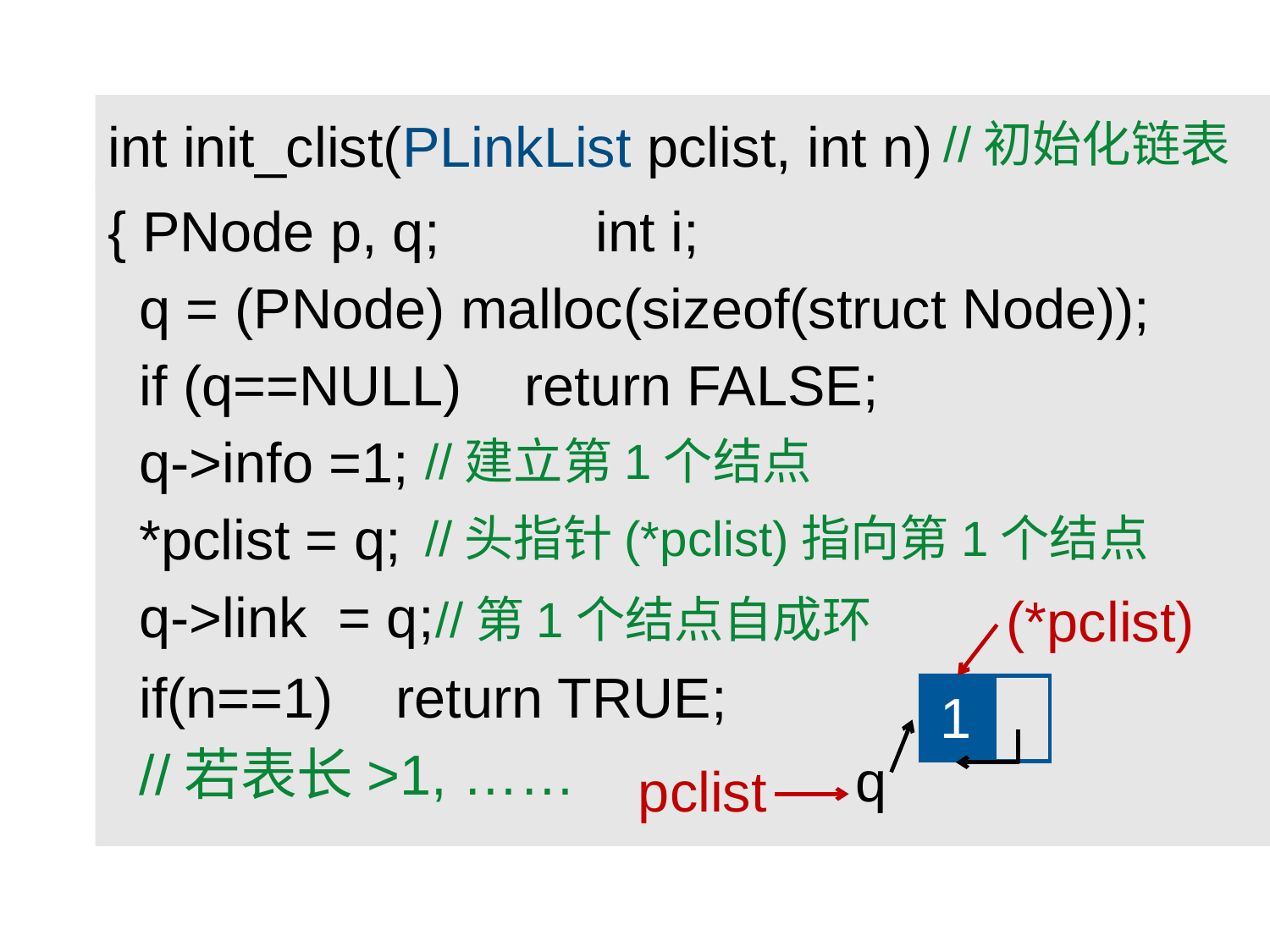

int init_clist(PLinkList pclist, int n)
//初始化链表
{ PNode p, q;          int i;
  q = (PNode) malloc(sizeof(struct Node));
  if (q==NULL)    return FALSE;
  q->info =1;
  *pclist = q;
  q->link  = q;
  if(n==1)    return TRUE;
  //若表长>1, ……
//建立第1个结点
//头指针(*pclist)指向第1个结点
pclist
(*pclist)
//第1个结点自成环

1
q
pclist